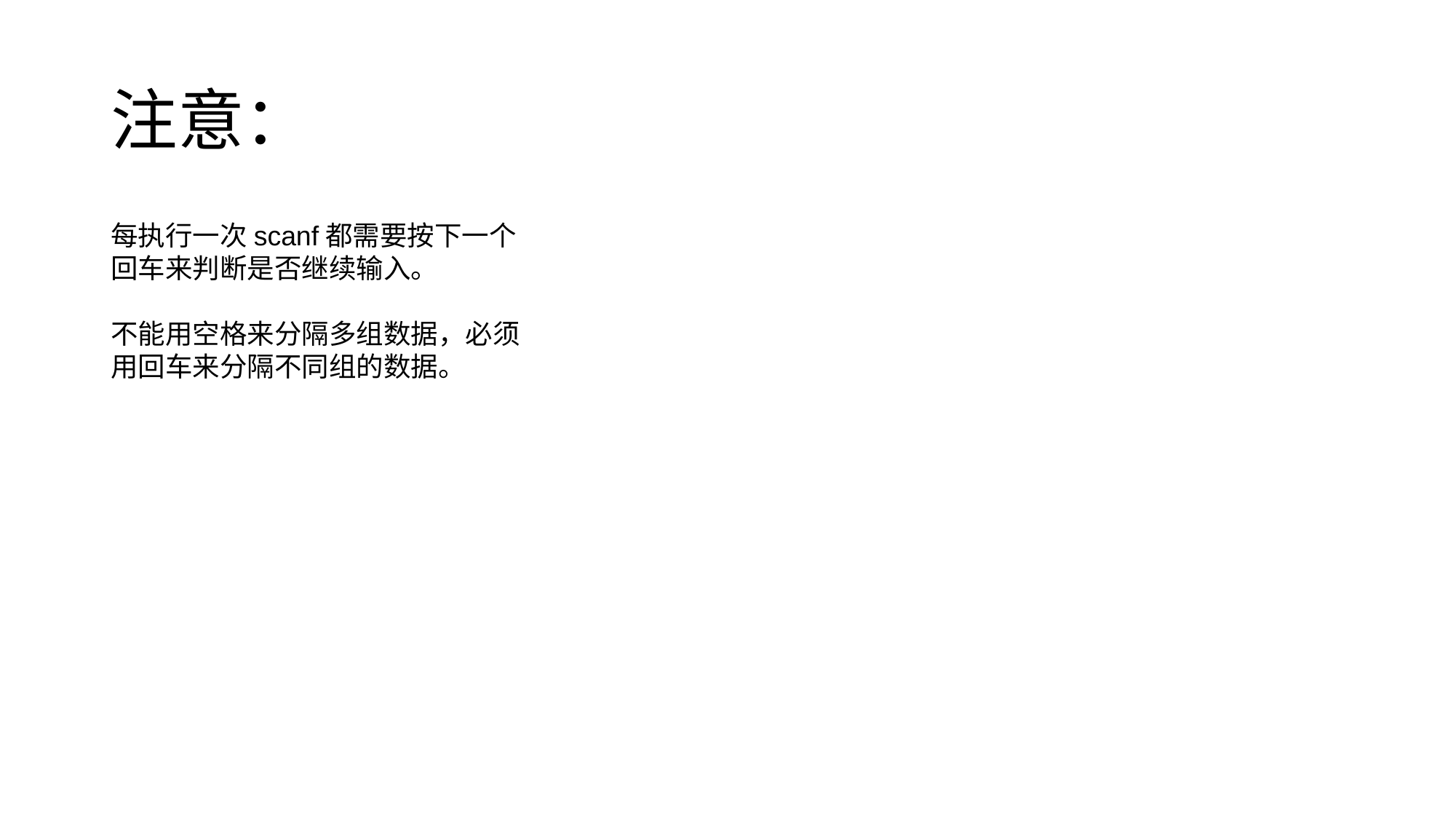

# 注意：
每执行一次scanf都需要按下一个回车来判断是否继续输入。

不能用空格来分隔多组数据，必须用回车来分隔不同组的数据。